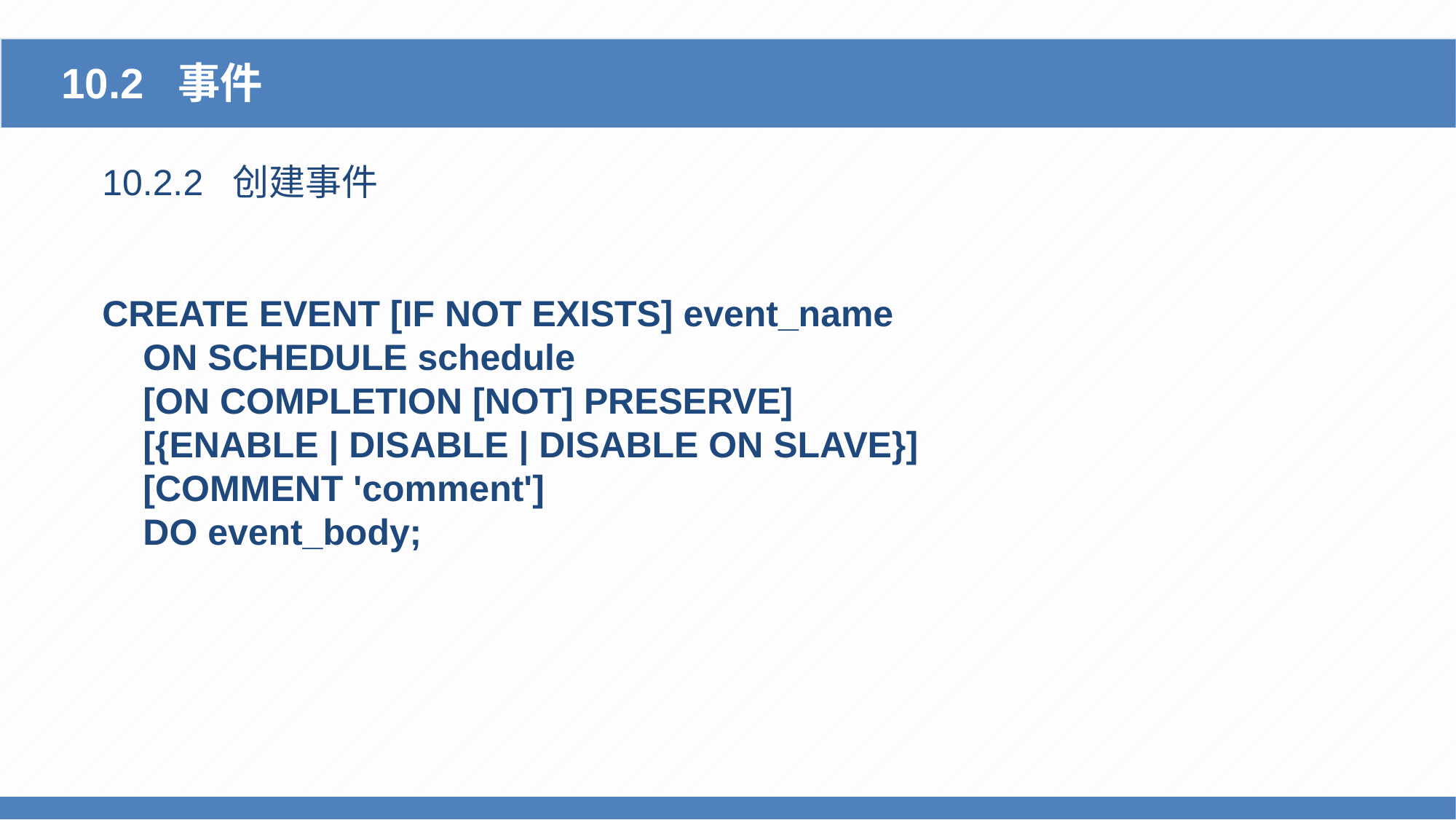

10.2  事件
10.2.2  创建事件

CREATE EVENT [IF NOT EXISTS] event_name
    ON SCHEDULE schedule
    [ON COMPLETION [NOT] PRESERVE]
    [{ENABLE | DISABLE | DISABLE ON SLAVE}]
    [COMMENT 'comment']
    DO event_body;